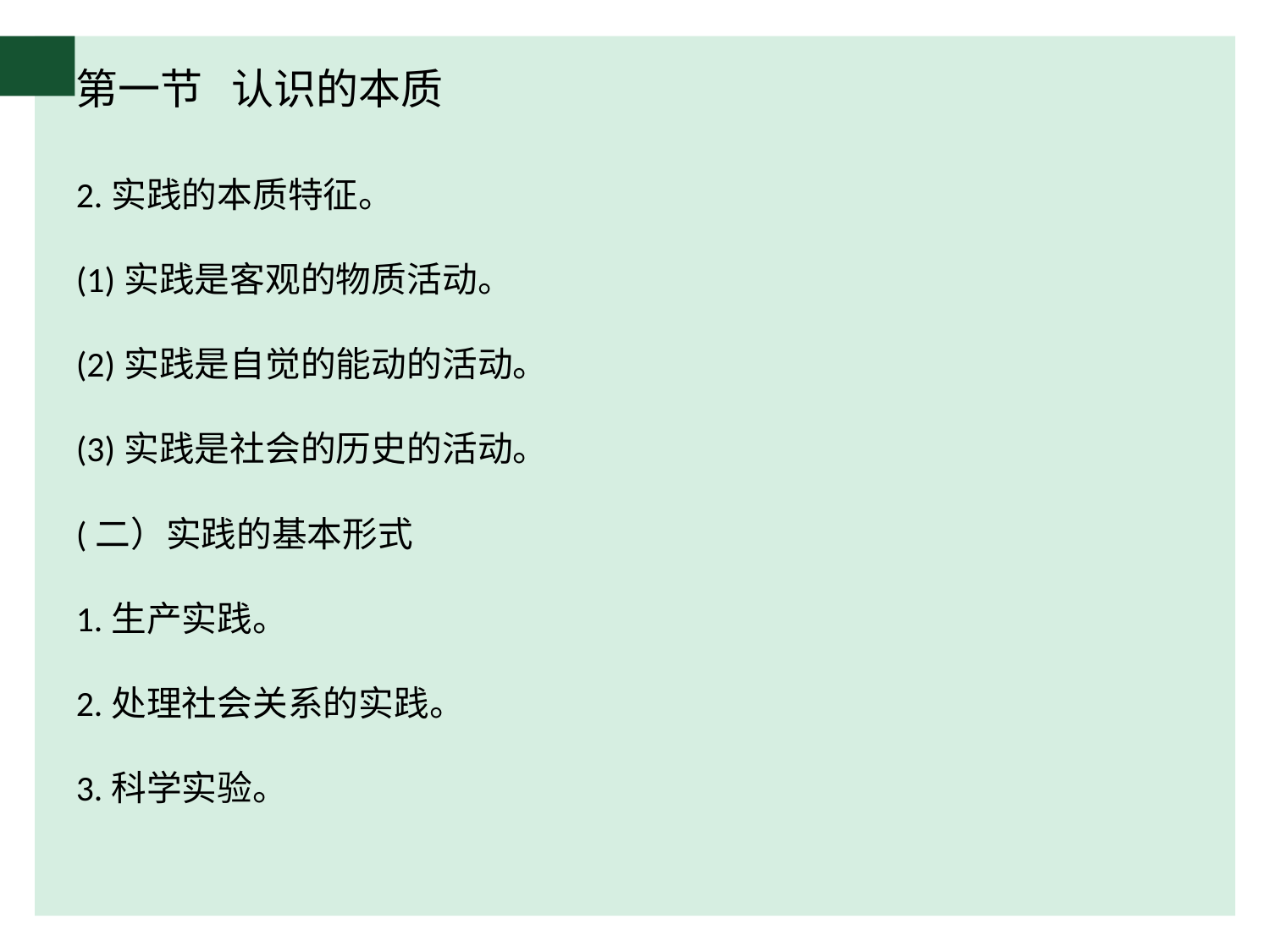

# 第一节   认识的本质
2.实践的本质特征。
(1)实践是客观的物质活动。
(2)实践是自觉的能动的活动。
(3)实践是社会的历史的活动。
(二）实践的基本形式
1.生产实践。
2.处理社会关系的实践。
3.科学实验。